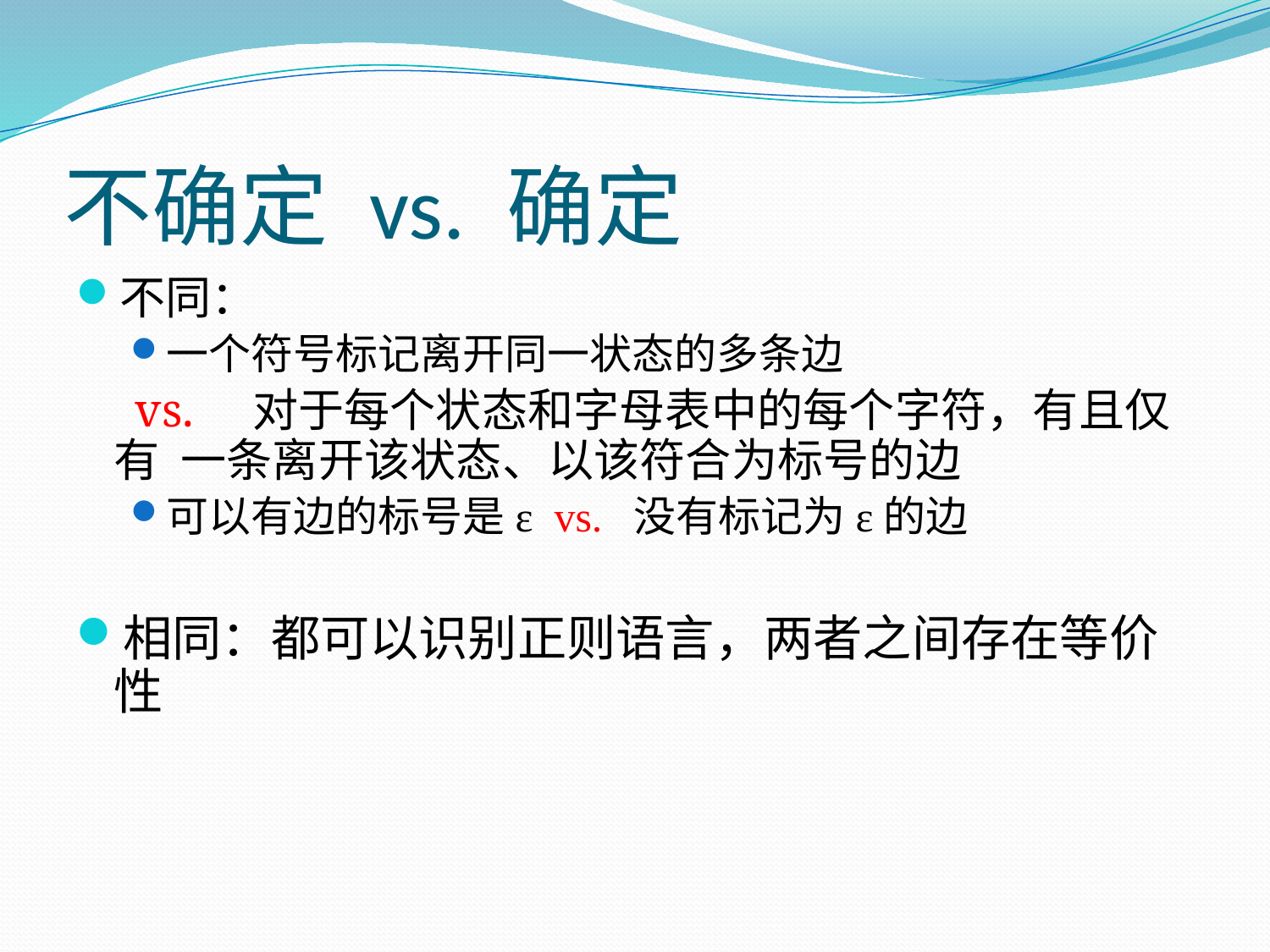

# 不确定 vs. 确定
不同：
一个符号标记离开同一状态的多条边
     vs.    对于每个状态和字母表中的每个字符，有且仅有  一条离开该状态、以该符合为标号的边
可以有边的标号是ε  vs.  没有标记为ε的边

相同：都可以识别正则语言，两者之间存在等价性